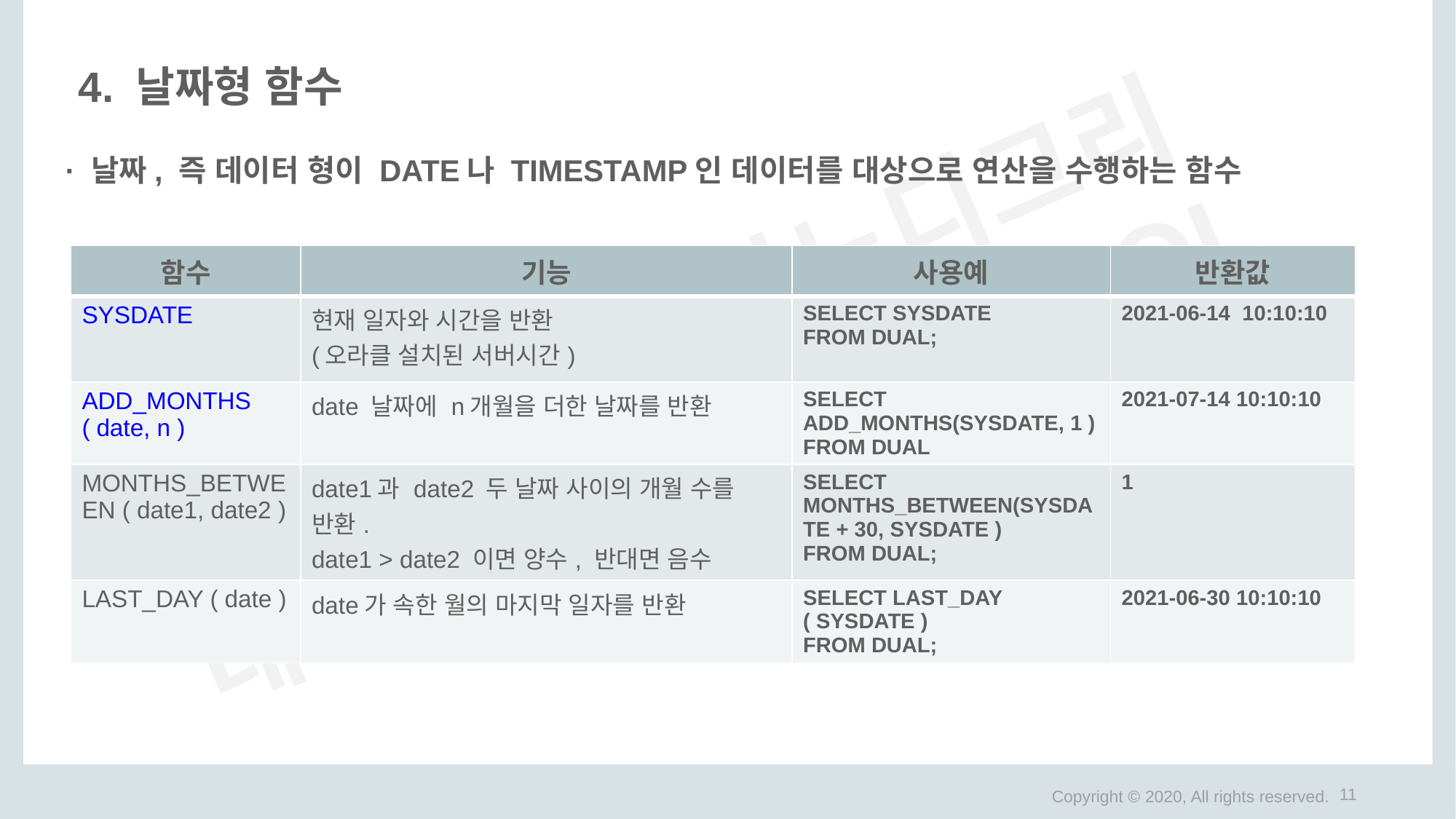

# 4. 날짜형 함수
· 날짜, 즉 데이터 형이 DATE나 TIMESTAMP인 데이터를 대상으로 연산을 수행하는 함수
| 함수 | 기능 | 사용예 | 반환값 |
| --- | --- | --- | --- |
| SYSDATE | 현재 일자와 시간을 반환 (오라클 설치된 서버시간) | SELECT SYSDATE FROM DUAL; | 2021-06-14 10:10:10 |
| ADD\_MONTHS ( date, n ) | date 날짜에 n개월을 더한 날짜를 반환 | SELECT ADD\_MONTHS(SYSDATE, 1 ) FROM DUAL | 2021-07-14 10:10:10 |
| MONTHS\_BETWEEN ( date1, date2 ) | date1과 date2 두 날짜 사이의 개월 수를 반환. date1 > date2 이면 양수, 반대면 음수 | SELECT MONTHS\_BETWEEN(SYSDATE + 30, SYSDATE ) FROM DUAL; | 1 |
| LAST\_DAY ( date ) | date가 속한 월의 마지막 일자를 반환 | SELECT LAST\_DAY ( SYSDATE ) FROM DUAL; | 2021-06-30 10:10:10 |